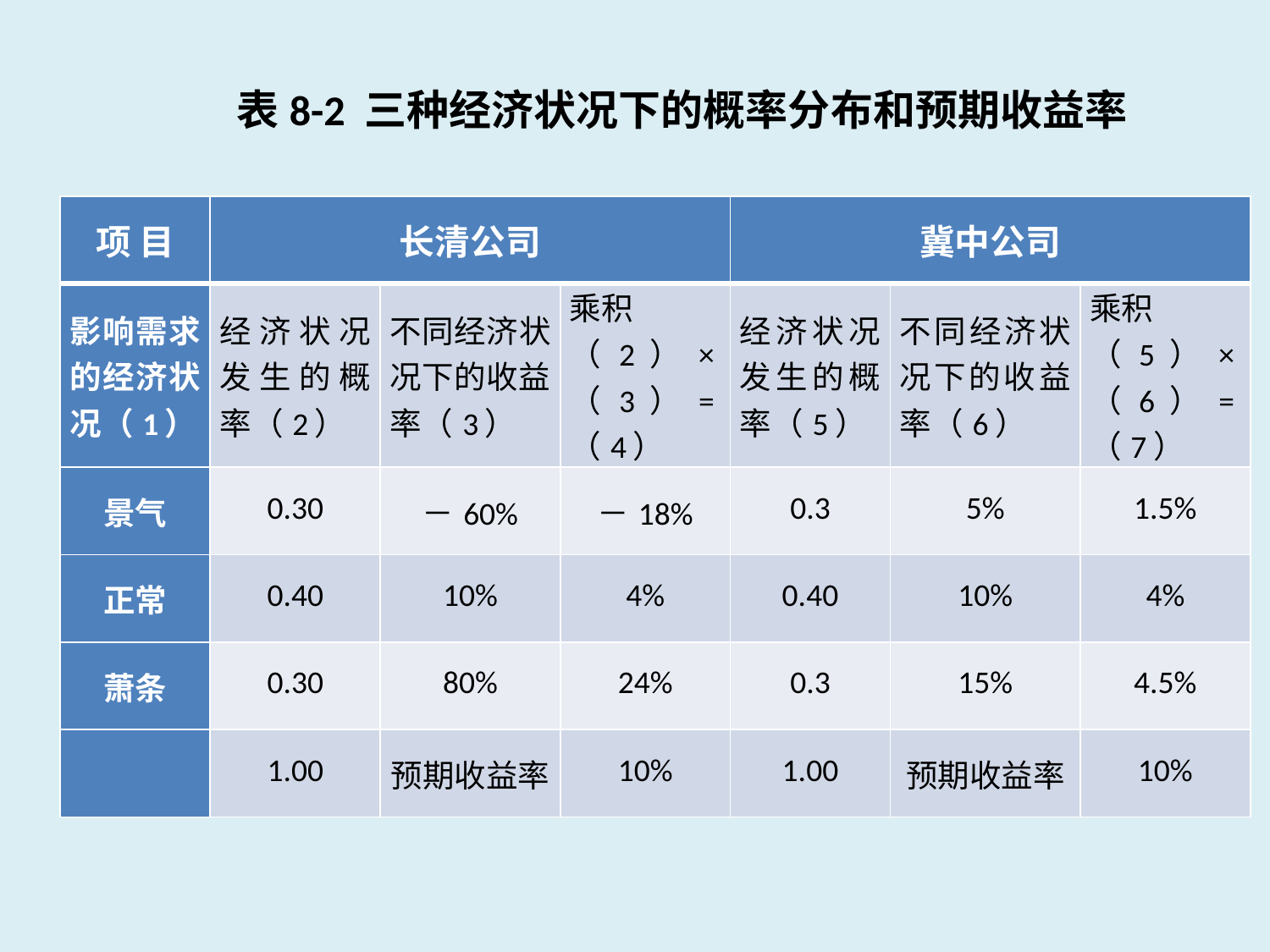

表8-2 三种经济状况下的概率分布和预期收益率
| 项 目 | 长清公司 |  |  | 冀中公司 |  |  |
| --- | --- | --- | --- | --- | --- | --- |
| 影响需求的经济状况（1） | 经济状况发生的概率（2） | 不同经济状况下的收益率（3） | 乘积 （2）×（3）=（4） | 经济状况发生的概率（5） | 不同经济状况下的收益率（6） | 乘积 （5）×（6）=（7） |
| 景气 | 0.30 | －60% | －18% | 0.3 | 5% | 1.5% |
| 正常 | 0.40 | 10% | 4% | 0.40 | 10% | 4% |
| 萧条 | 0.30 | 80% | 24% | 0.3 | 15% | 4.5% |
|  | 1.00 | 预期收益率 | 10% | 1.00 | 预期收益率 | 10% |